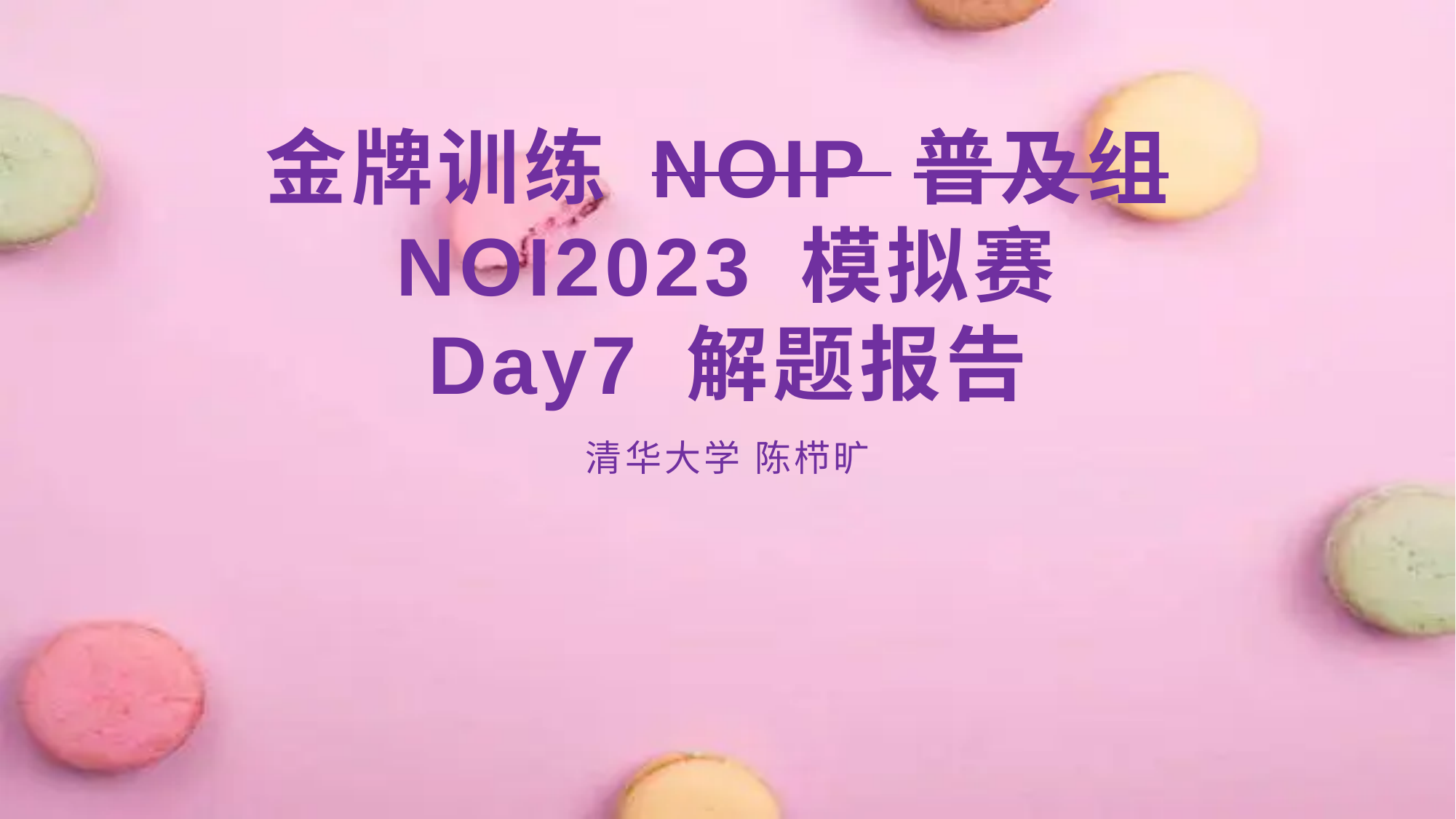

# 金牌训练 NOIP 普及组NOI2023 模拟赛 Day7 解题报告
清华大学 陈栉旷